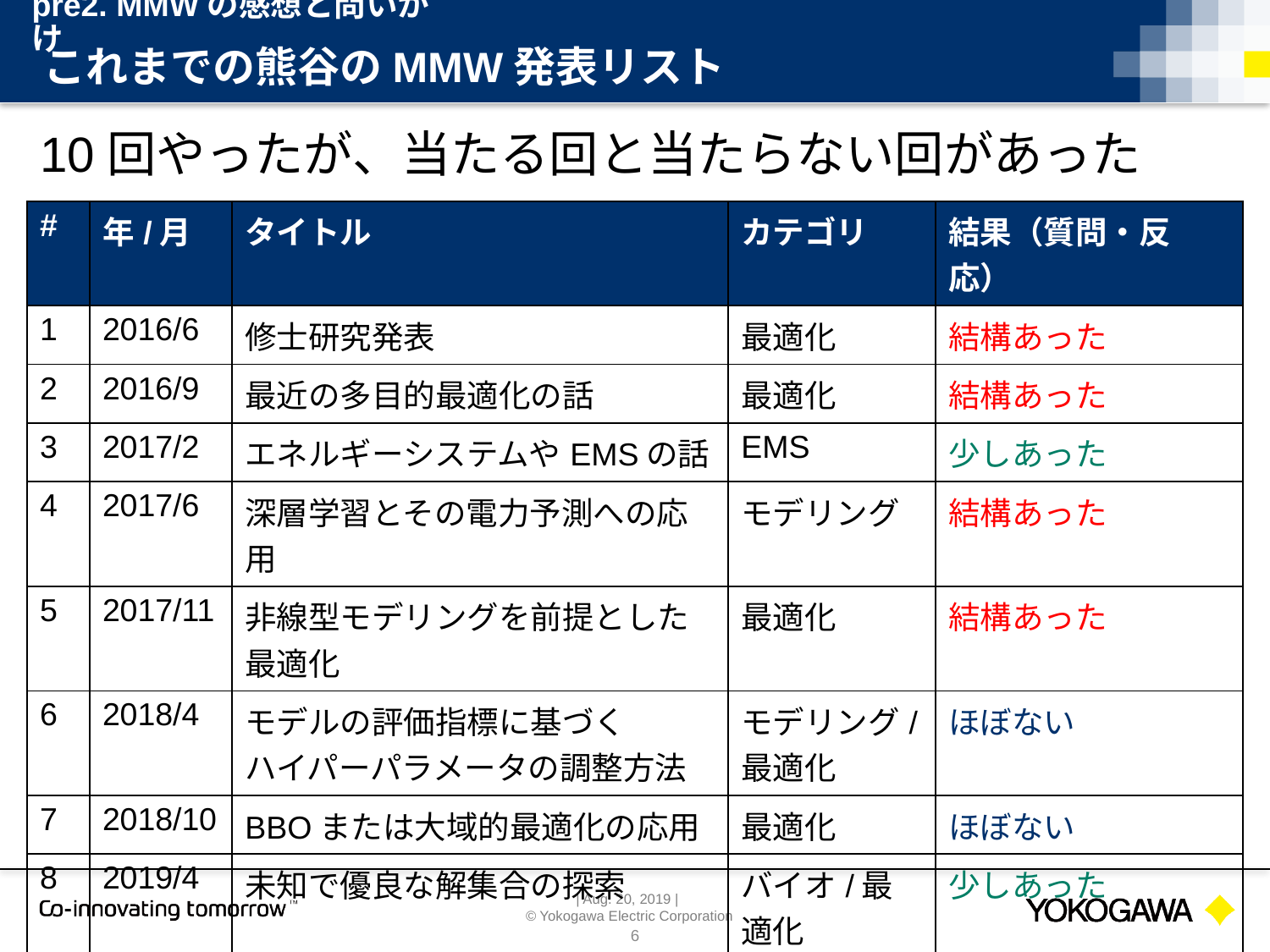

pre2. MMWの感想と問いかけ
# これまでの熊谷のMMW発表リスト
10回やったが、当たる回と当たらない回があった
| # | 年/月 | タイトル | カテゴリ | 結果（質問・反応） |
| --- | --- | --- | --- | --- |
| 1 | 2016/6 | 修士研究発表 | 最適化 | 結構あった |
| 2 | 2016/9 | 最近の多目的最適化の話 | 最適化 | 結構あった |
| 3 | 2017/2 | エネルギーシステムやEMSの話 | EMS | 少しあった |
| 4 | 2017/6 | 深層学習とその電力予測への応用 | モデリング | 結構あった |
| 5 | 2017/11 | 非線型モデリングを前提とした最適化 | 最適化 | 結構あった |
| 6 | 2018/4 | モデルの評価指標に基づく ハイパーパラメータの調整方法 | モデリング/ 最適化 | ほぼない |
| 7 | 2018/10 | BBOまたは大域的最適化の応用 | 最適化 | ほぼない |
| 8 | 2019/4 | 未知で優良な解集合の探索 | バイオ/最適化 | 少しあった |
| 9 | 2019/8 | 不変性のフレームワークに基づく メタヒューリスティクスの設計 | 最適化 | 少しあった |
| 10 | 2020/2 | Galois理論までたどり着かない群論 | 数学？ | 少しあった |
6